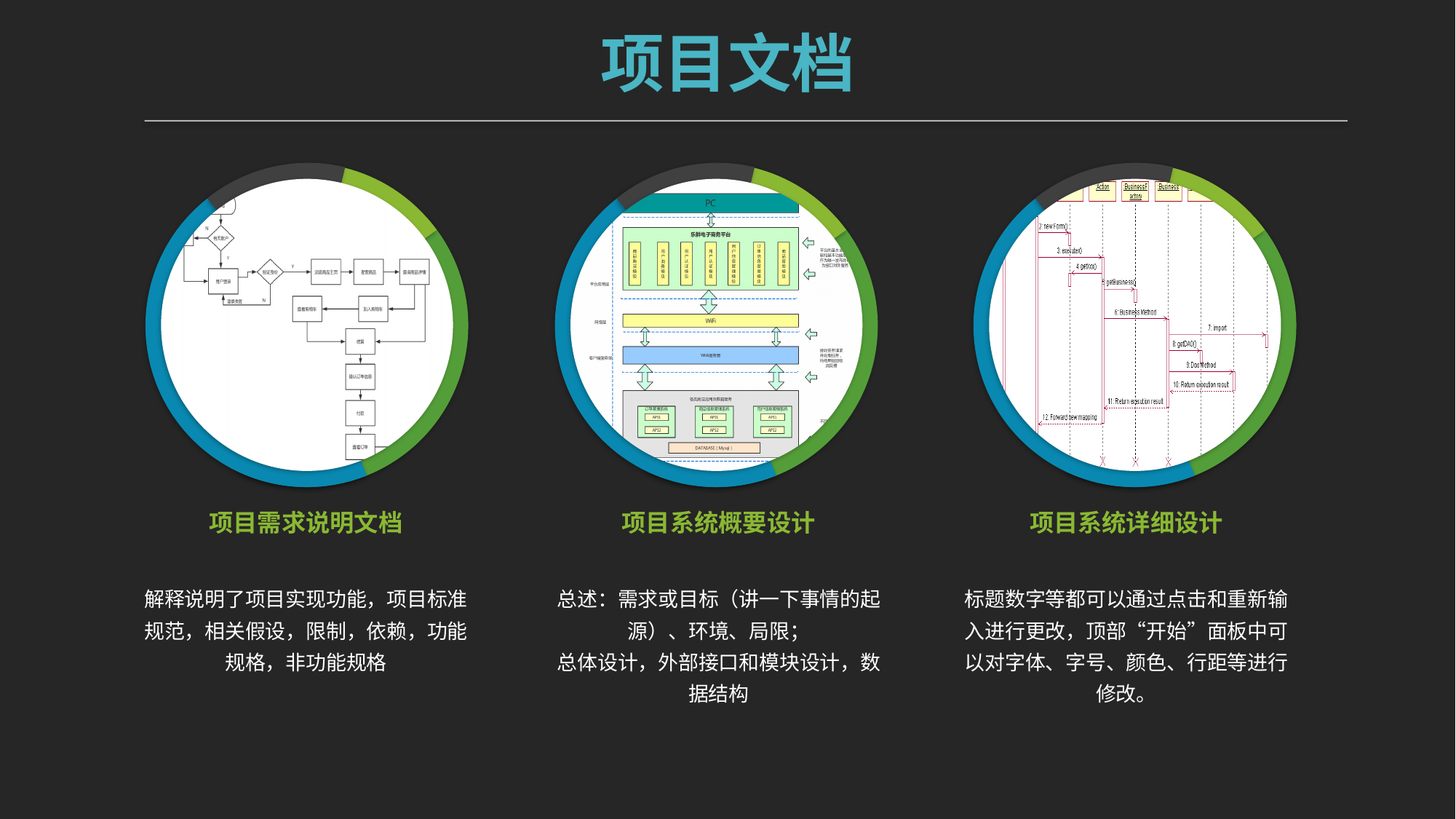

项目文档

项目需求说明文档
项目系统概要设计
项目系统详细设计
解释说明了项目实现功能，项目标准规范，相关假设，限制，依赖，功能规格，非功能规格
总述：需求或目标（讲一下事情的起源）、环境、局限；
总体设计，外部接口和模块设计，数据结构
标题数字等都可以通过点击和重新输入进行更改，顶部“开始”面板中可以对字体、字号、颜色、行距等进行修改。